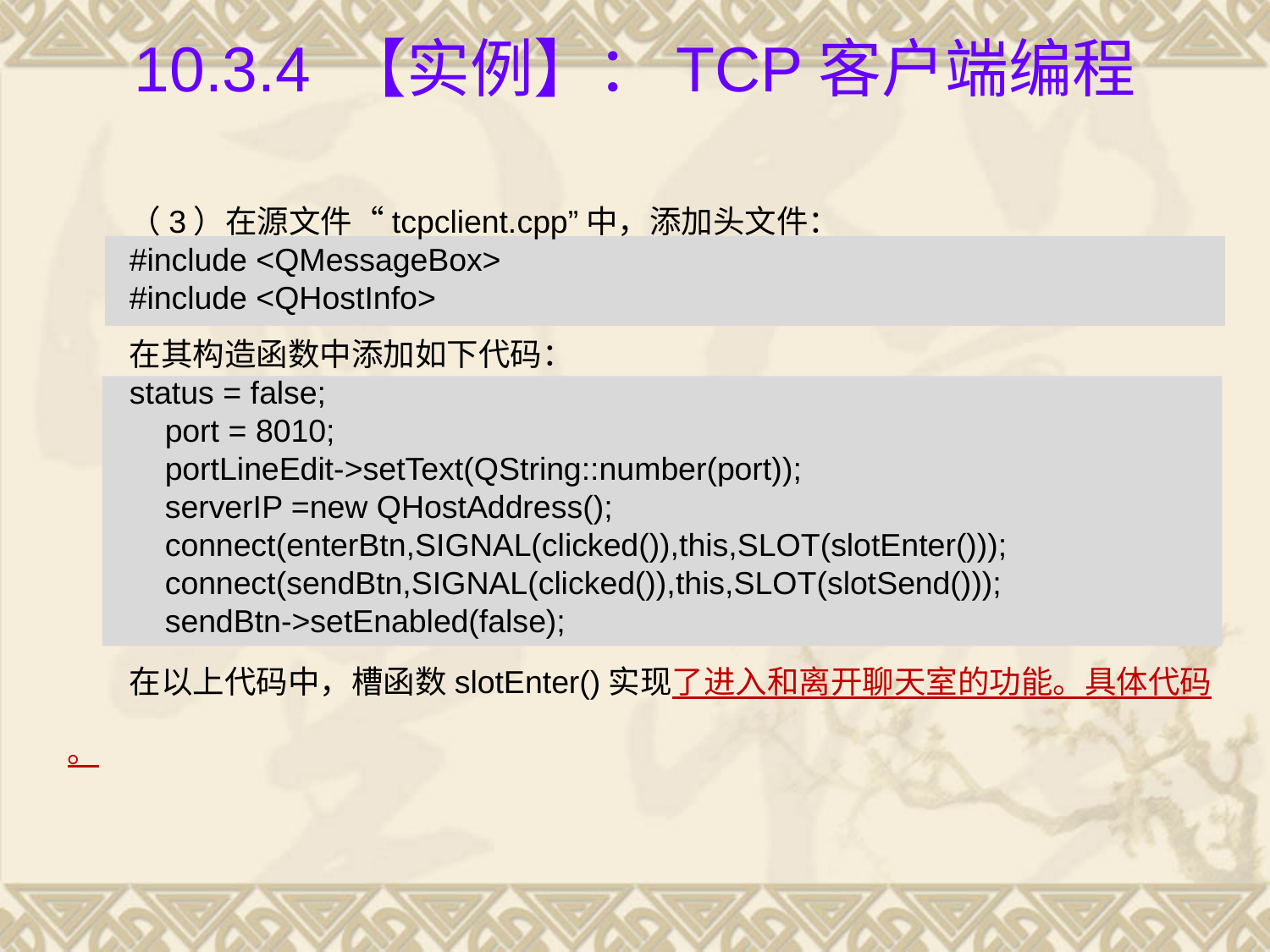

# 10.3.4 【实例】：TCP客户端编程
（3）在源文件“tcpclient.cpp”中，添加头文件：
#include <QMessageBox>
#include <QHostInfo>
在其构造函数中添加如下代码：
status = false;
    port = 8010;
    portLineEdit->setText(QString::number(port));
    serverIP =new QHostAddress();
    connect(enterBtn,SIGNAL(clicked()),this,SLOT(slotEnter()));
    connect(sendBtn,SIGNAL(clicked()),this,SLOT(slotSend()));
    sendBtn->setEnabled(false);
在以上代码中，槽函数slotEnter()实现了进入和离开聊天室的功能。具体代码。